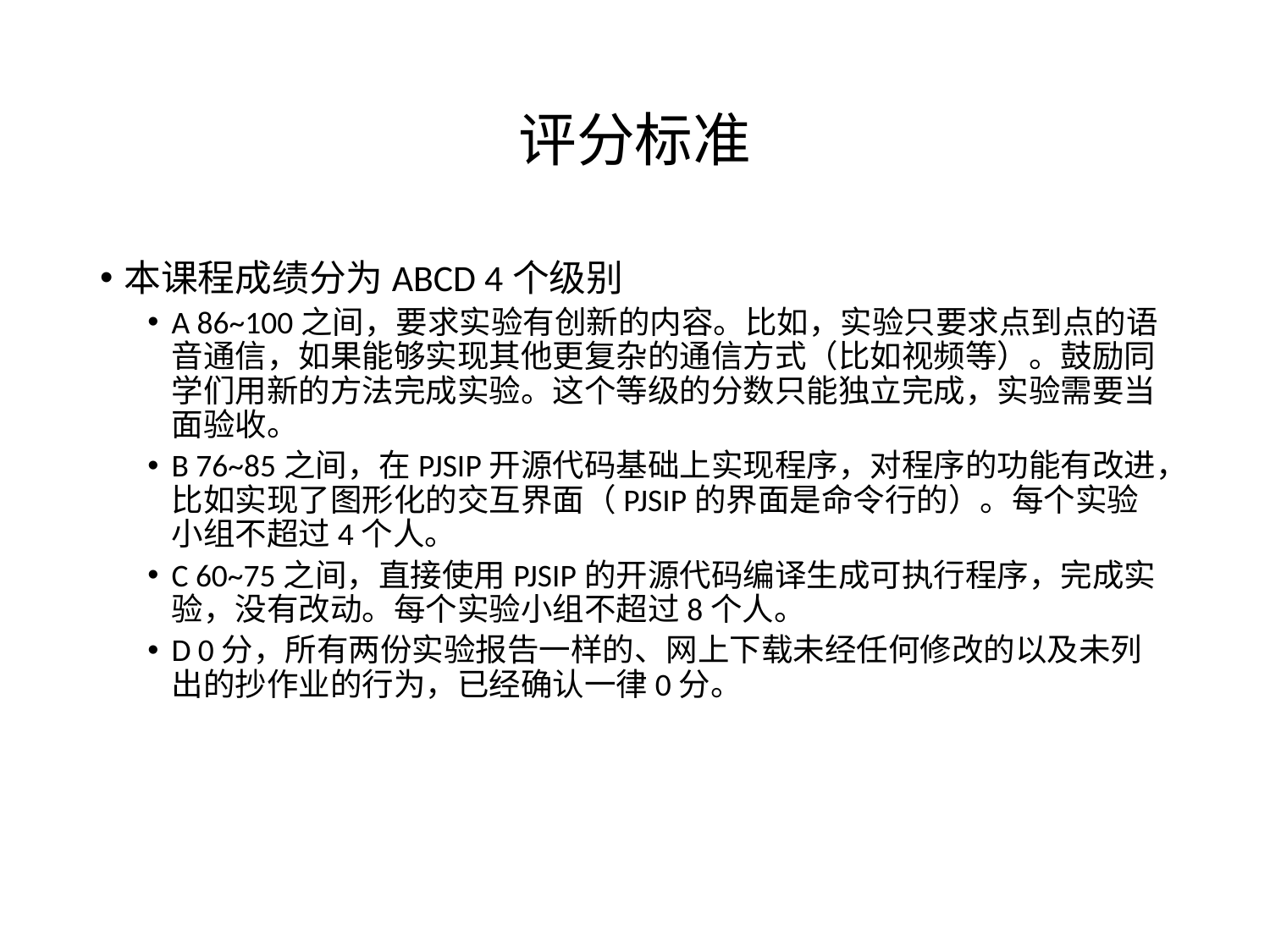

# 评分标准
本课程成绩分为ABCD 4个级别
A 86~100之间，要求实验有创新的内容。比如，实验只要求点到点的语音通信，如果能够实现其他更复杂的通信方式（比如视频等）。鼓励同学们用新的方法完成实验。这个等级的分数只能独立完成，实验需要当面验收。
B 76~85之间，在PJSIP开源代码基础上实现程序，对程序的功能有改进，比如实现了图形化的交互界面（PJSIP的界面是命令行的）。每个实验小组不超过4个人。
C 60~75之间，直接使用PJSIP的开源代码编译生成可执行程序，完成实验，没有改动。每个实验小组不超过8个人。
D 0分，所有两份实验报告一样的、网上下载未经任何修改的以及未列出的抄作业的行为，已经确认一律0分。